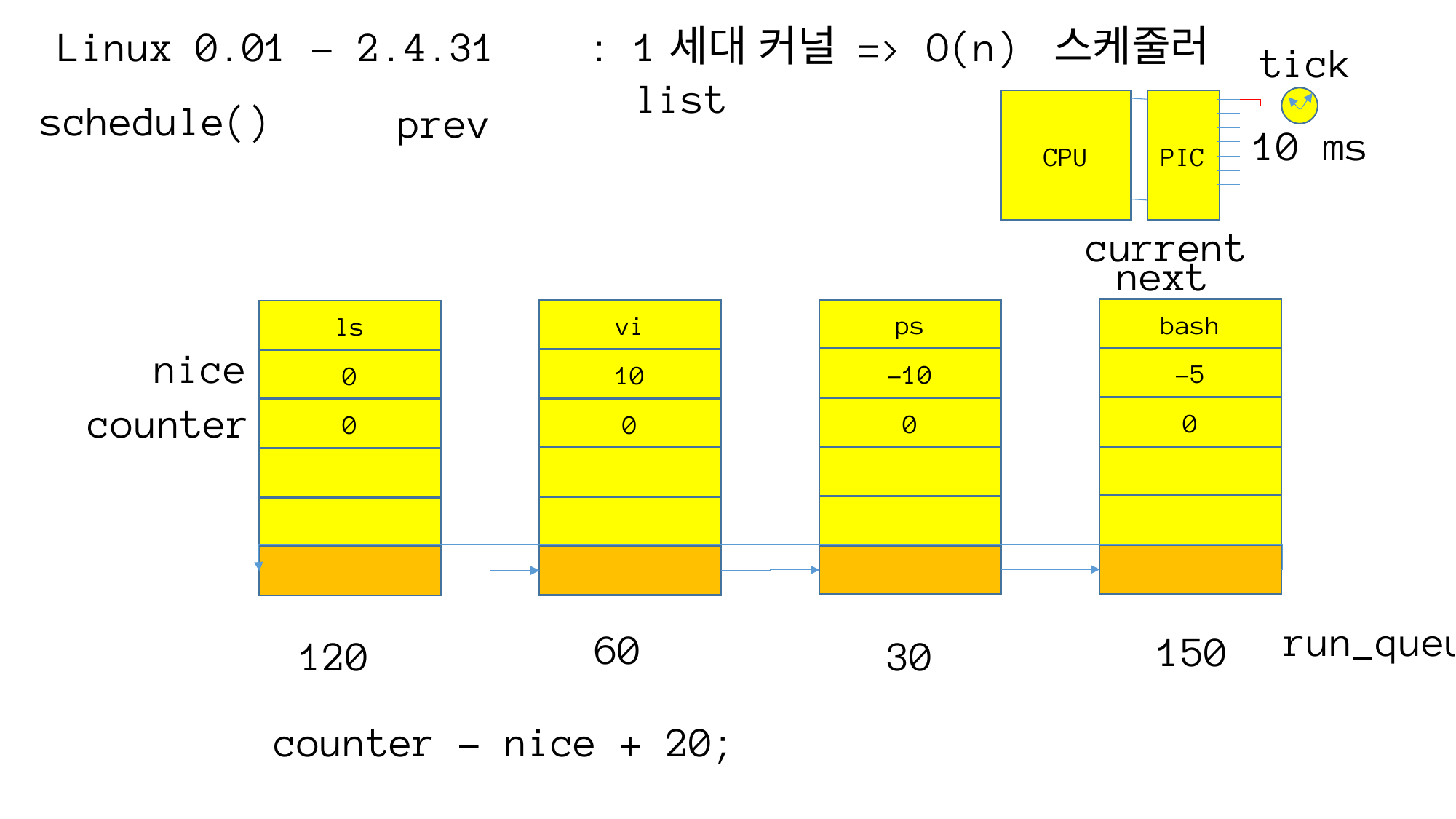

Linux 0.01 - 2.4.31    : 1세대 커널 => O(n) 스케줄러
                         list
tick
schedule()

prev
CPU
PIC
10 ms
current
next
bash
ps
vi
ls
nice
-5
-10
10
0
counter
0
0
0
0

run_queue();
60
150
120
30
counter - nice + 20;